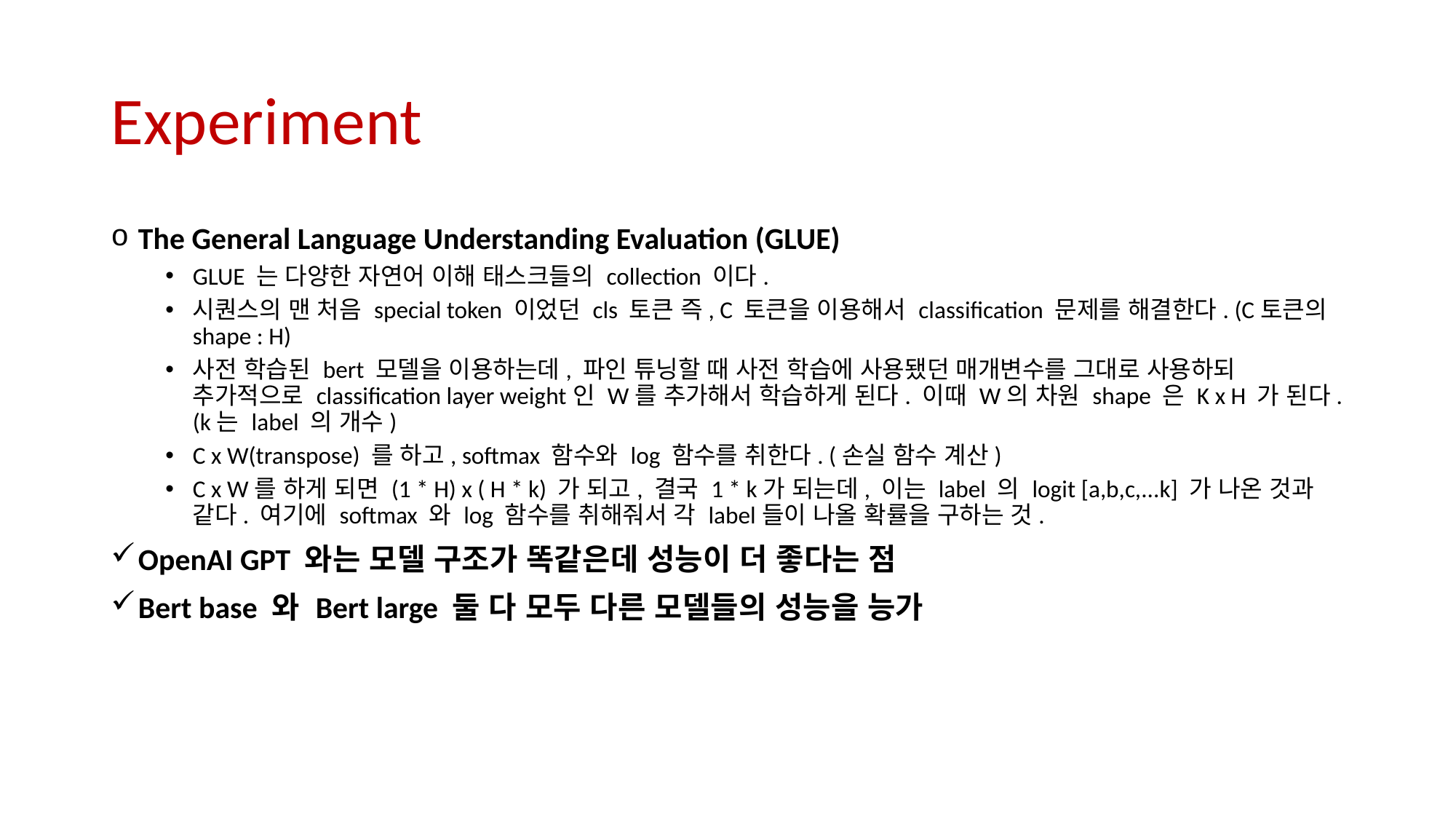

# Experiment
The General Language Understanding Evaluation (GLUE)
GLUE 는 다양한 자연어 이해 태스크들의 collection 이다.
시퀀스의 맨 처음 special token 이었던 cls 토큰 즉, C 토큰을 이용해서 classification 문제를 해결한다. (C토큰의 shape : H)
사전 학습된 bert 모델을 이용하는데, 파인 튜닝할 때 사전 학습에 사용됐던 매개변수를 그대로 사용하되 추가적으로 classification layer weight인 W를 추가해서 학습하게 된다. 이때 W의 차원 shape 은 K x H 가 된다. (k는 label 의 개수)
C x W(transpose) 를 하고, softmax 함수와 log 함수를 취한다. (손실 함수 계산)
C x W를 하게 되면 (1 * H) x ( H * k) 가 되고, 결국 1 * k가 되는데, 이는 label 의 logit [a,b,c,...k] 가 나온 것과 같다. 여기에 softmax 와 log 함수를 취해줘서 각 label들이 나올 확률을 구하는 것.
OpenAI GPT 와는 모델 구조가 똑같은데 성능이 더 좋다는 점
Bert base 와 Bert large 둘 다 모두 다른 모델들의 성능을 능가